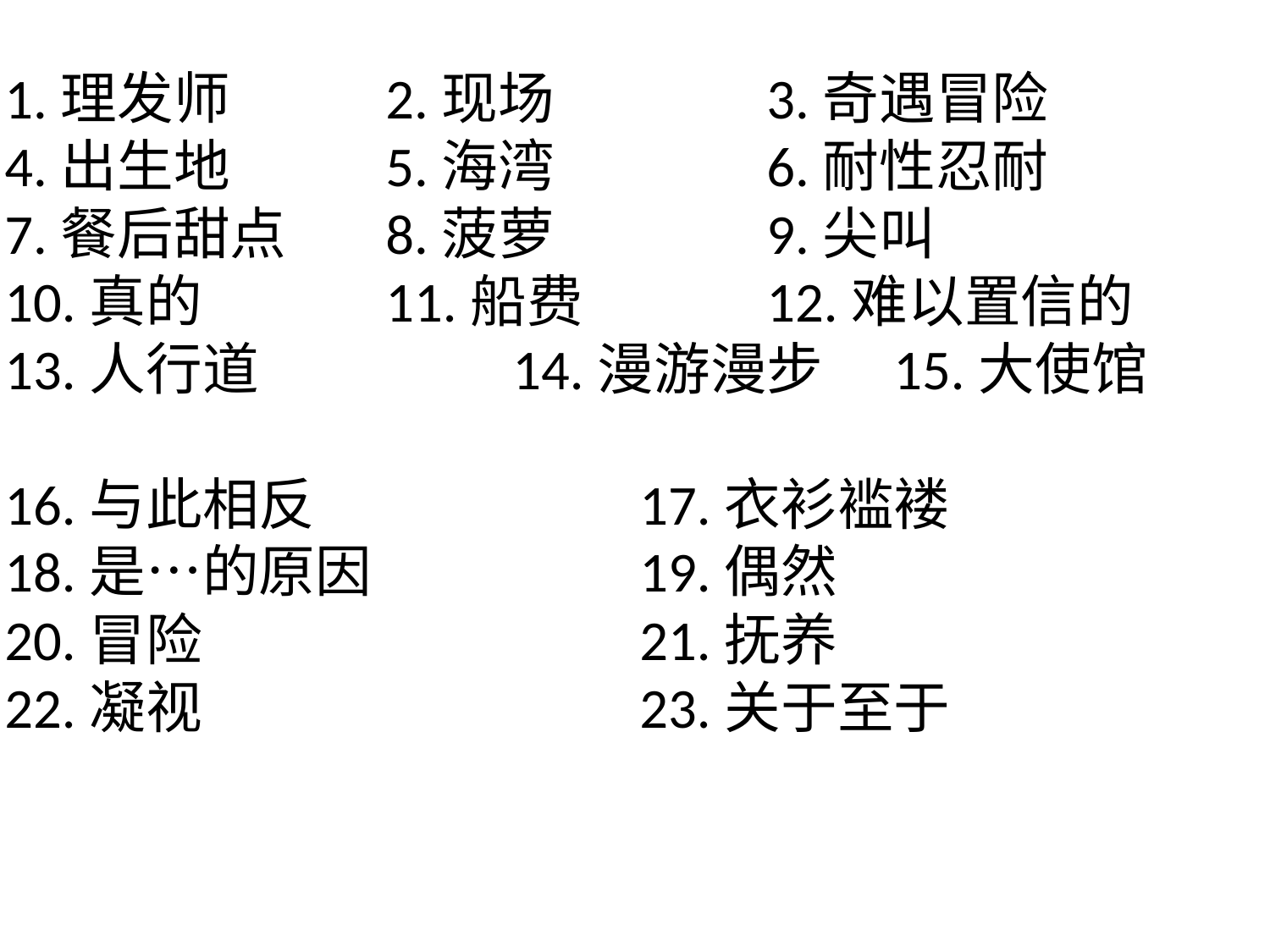

1.理发师		2.现场		3.奇遇冒险
4.出生地		5.海湾		6.耐性忍耐
7.餐后甜点	8.菠萝		9.尖叫
10.真的		11.船费		12.难以置信的
13.人行道		14.漫游漫步	15.大使馆

16.与此相反     			17.衣衫褴褛
18.是…的原因			19.偶然
20.冒险				21.抚养
22.凝视				23.关于至于